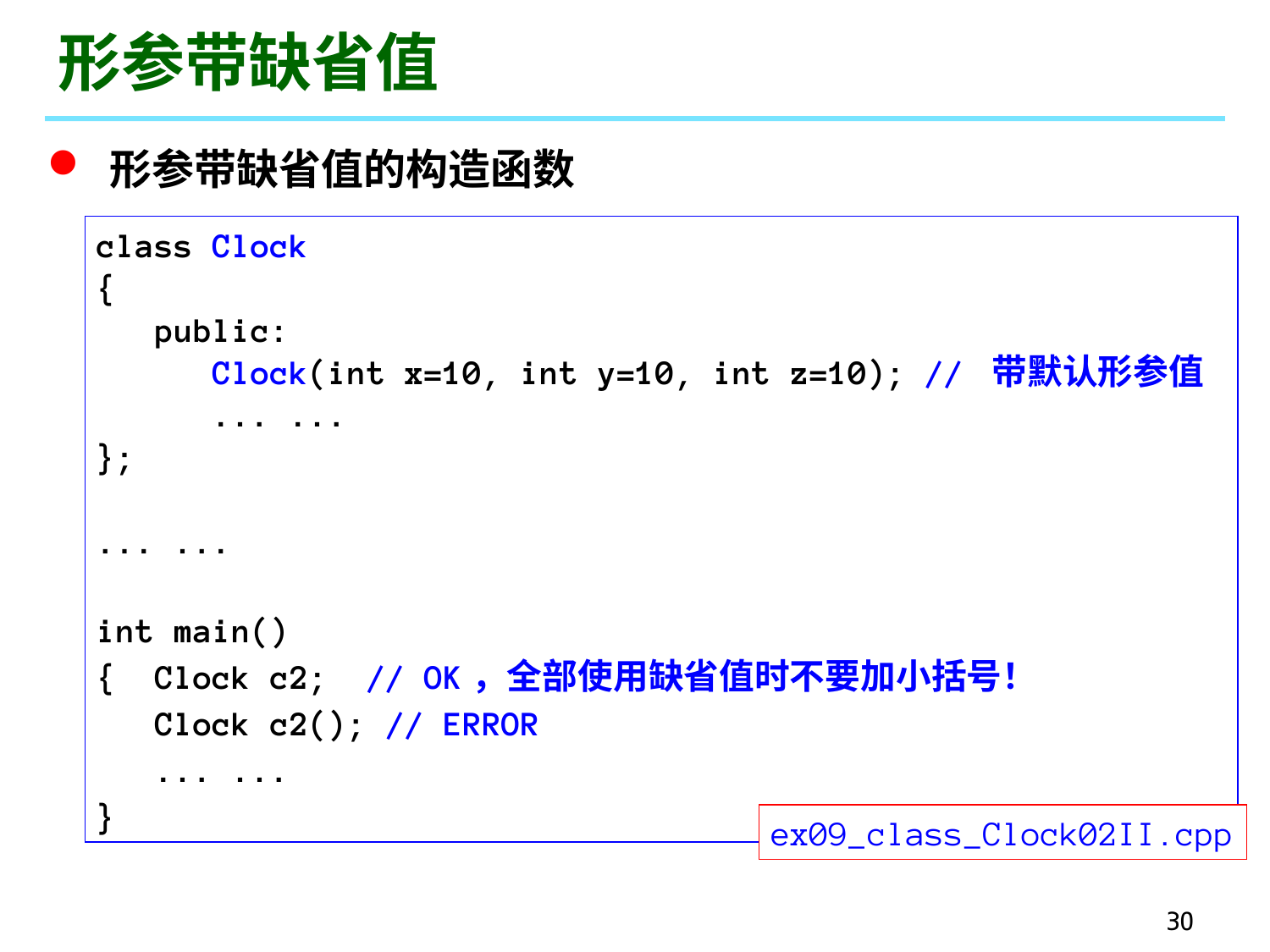

# 形参带缺省值
 形参带缺省值的构造函数
class Clock
{
   public:
      Clock(int x=10, int y=10, int z=10); // 带默认形参值
      ... ...
};

... ...

int main()
{  Clock c2;  // OK，全部使用缺省值时不要加小括号！
   Clock c2(); // ERROR
   ... ...
}
ex09_class_Clock02II.cpp
30